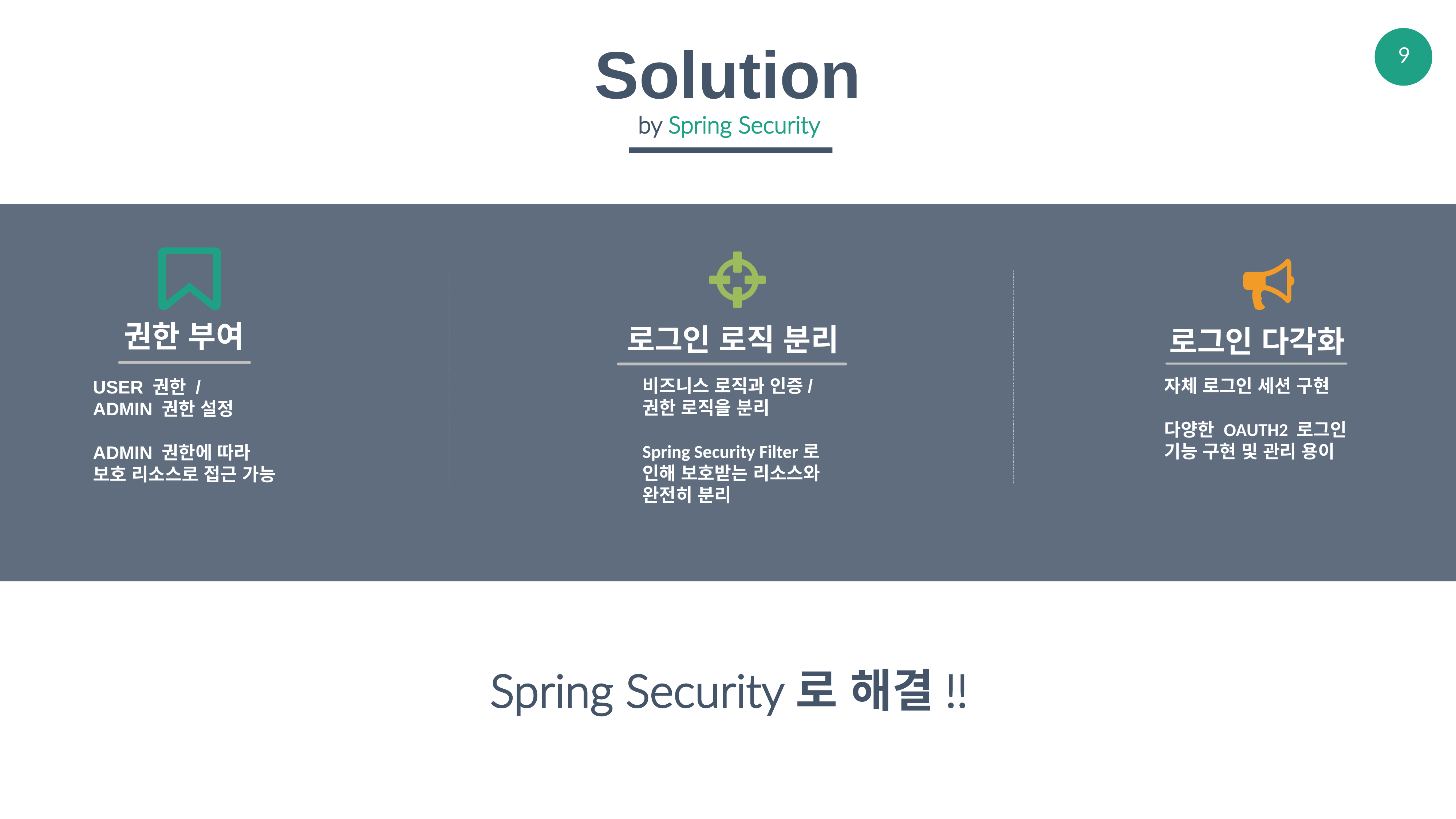

Solution
by Spring Security

권한 부여

USER 권한 /
ADMIN 권한 설정

ADMIN 권한에 따라
보호 리소스로 접근 가능

로그인 로직 분리

비즈니스 로직과 인증/권한 로직을 분리

Spring Security Filter로 인해 보호받는 리소스와 완전히 분리

로그인 다각화

자체 로그인 세션 구현

다양한 OAUTH2 로그인  기능 구현 및 관리 용이
Spring Security로 해결!!